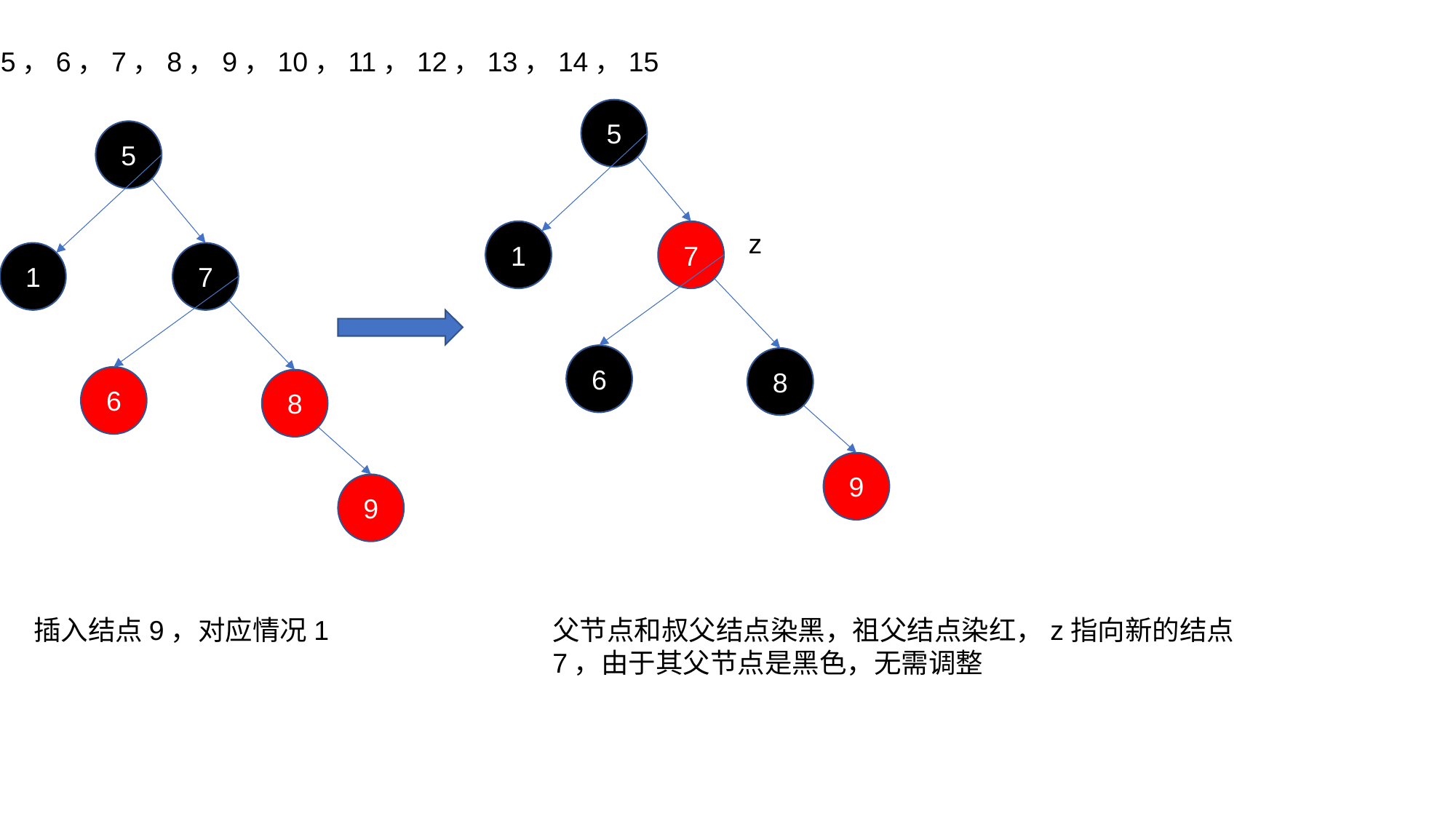

{1，5，6，7，8，9，10，11，12，13，14，15
5
5
1
z
7
1
7

6
8
6
8
9
9
插入结点9，对应情况1
父节点和叔父结点染黑，祖父结点染红，z指向新的结点7，由于其父节点是黑色，无需调整